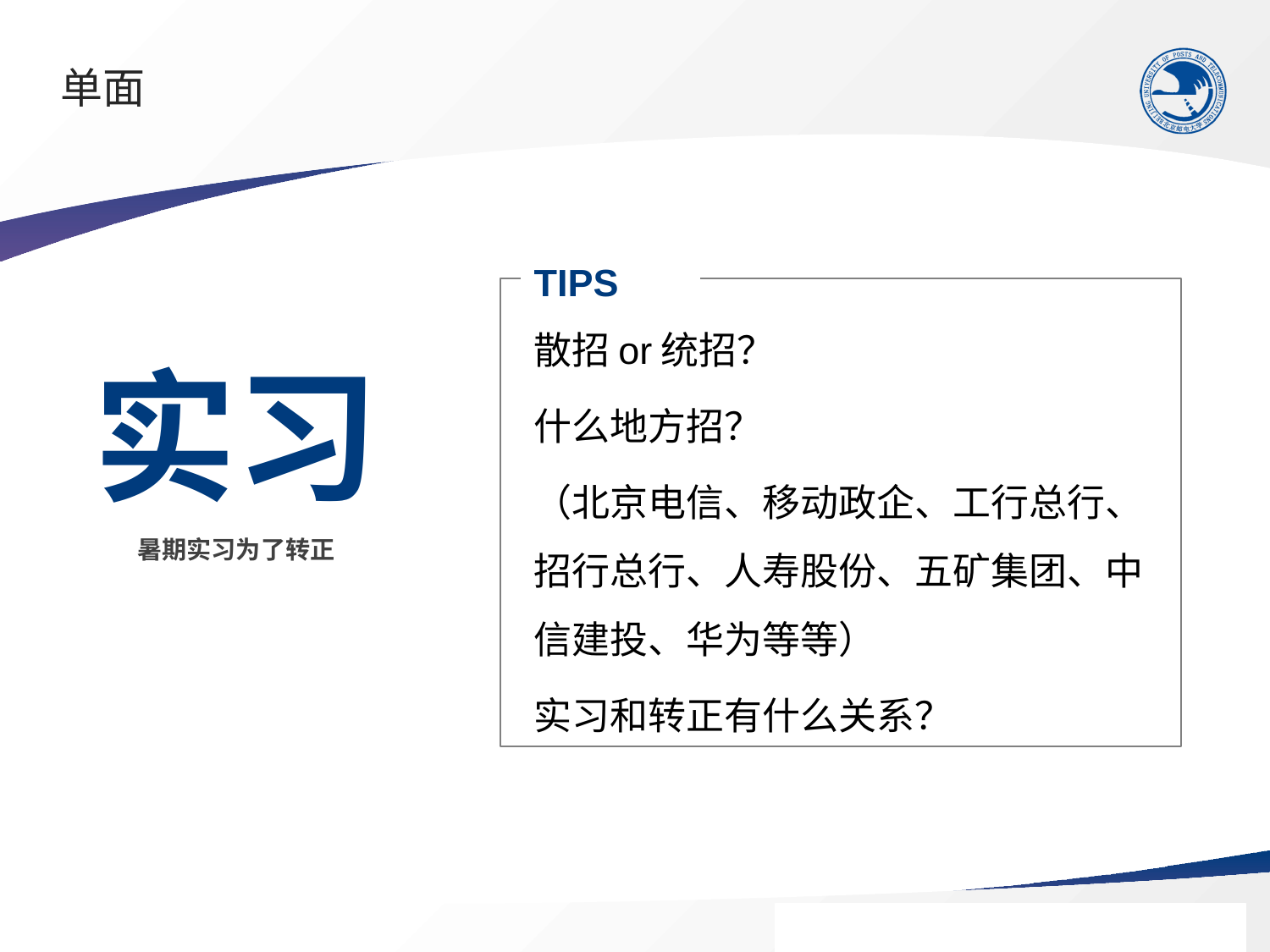

# 单面
TIPS
散招or统招？
什么地方招？
（北京电信、移动政企、工行总行、招行总行、人寿股份、五矿集团、中信建投、华为等等）
实习和转正有什么关系？

实习
暑期实习为了转正